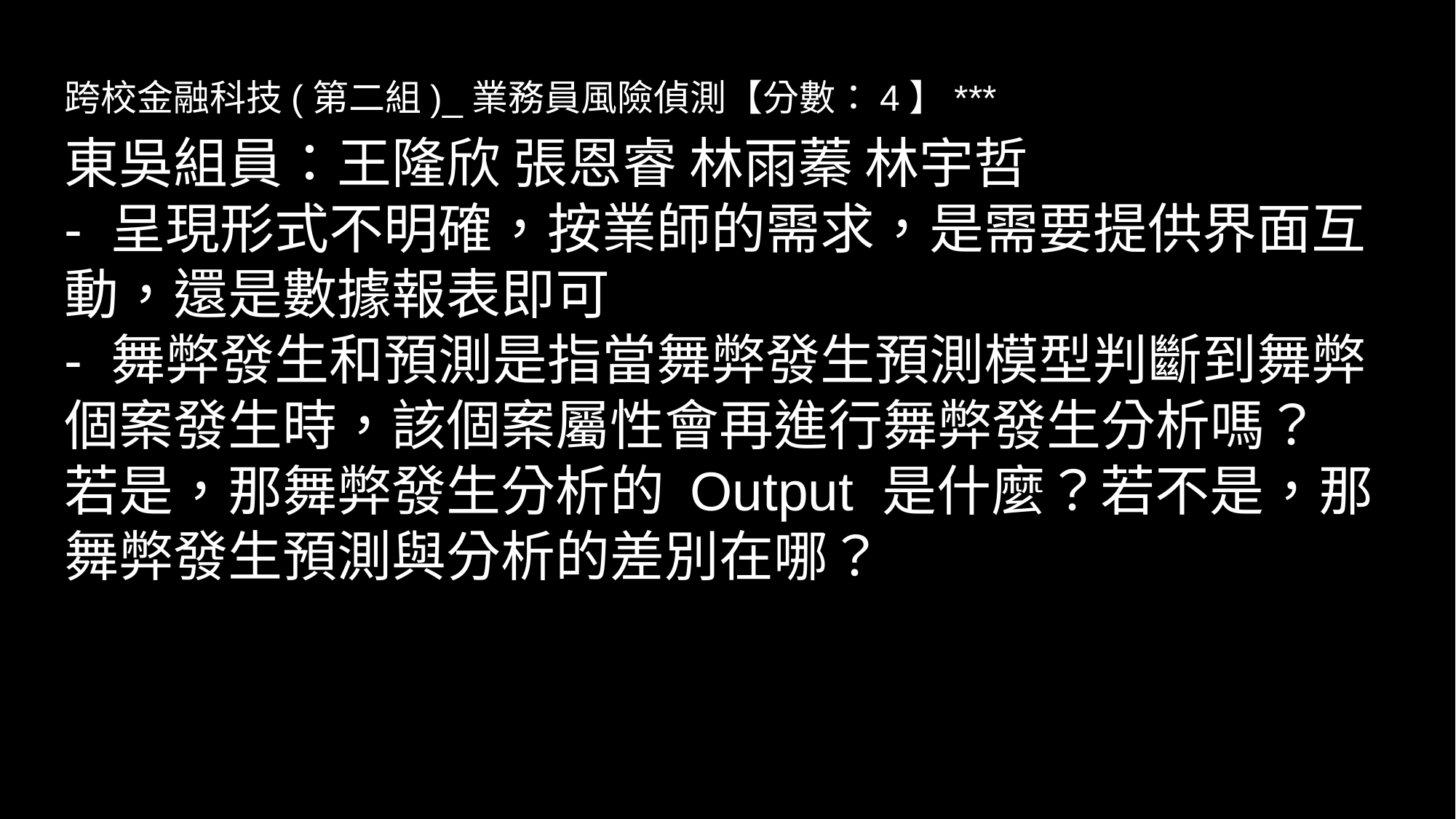

跨校金融科技(第二組)_業務員風險偵測【分數：4】***
東吳組員：王隆欣 張恩睿 林雨蓁 林宇哲
- 呈現形式不明確，按業師的需求，是需要提供界面互動，還是數據報表即可
- 舞弊發生和預測是指當舞弊發生預測模型判斷到舞弊個案發生時，該個案屬性會再進行舞弊發生分析嗎？
若是，那舞弊發生分析的 Output 是什麼？若不是，那舞弊發生預測與分析的差別在哪？